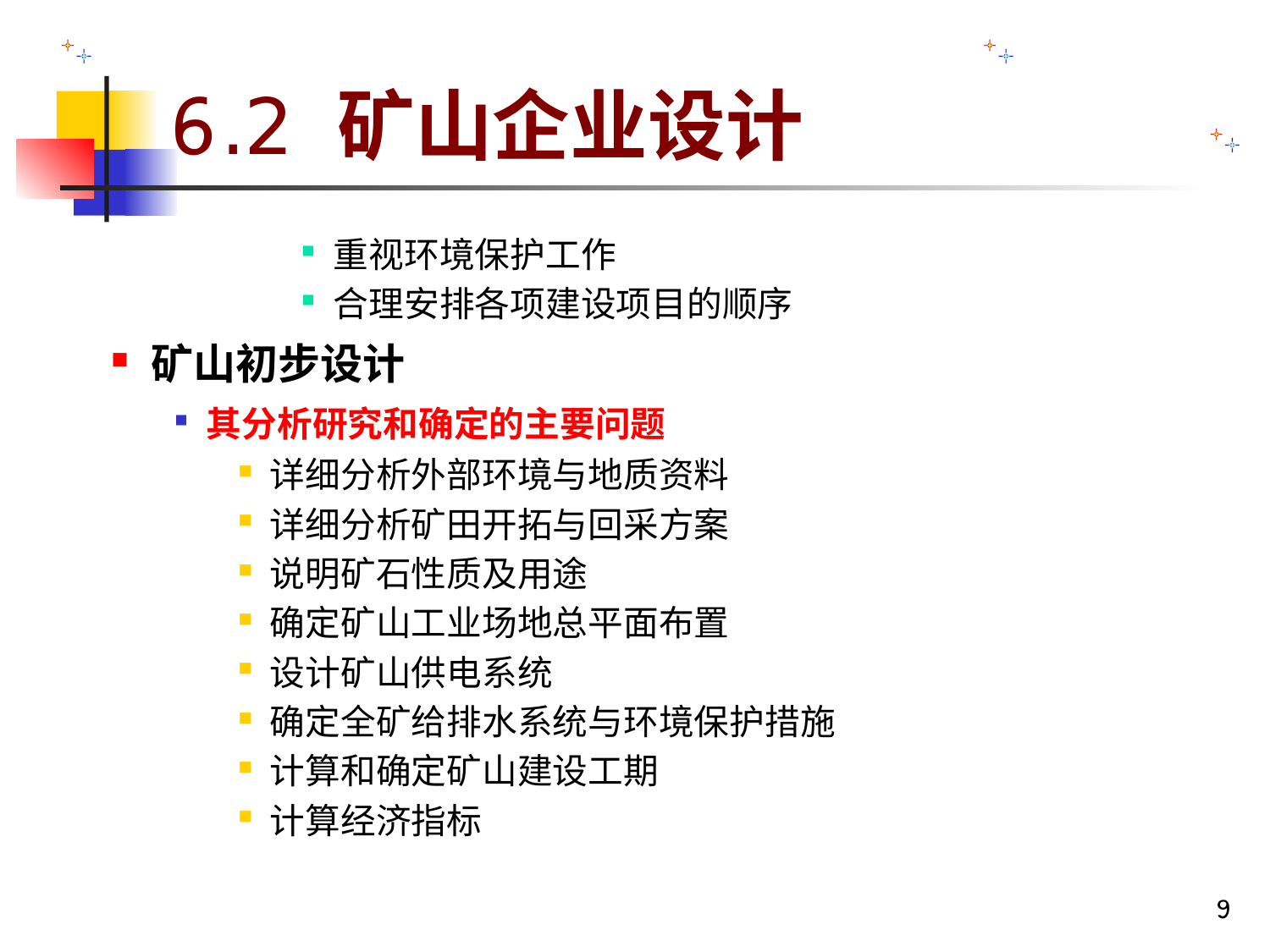

# 6.2 矿山企业设计
重视环境保护工作
合理安排各项建设项目的顺序
矿山初步设计
其分析研究和确定的主要问题
详细分析外部环境与地质资料
详细分析矿田开拓与回采方案
说明矿石性质及用途
确定矿山工业场地总平面布置
设计矿山供电系统
确定全矿给排水系统与环境保护措施
计算和确定矿山建设工期
计算经济指标
9